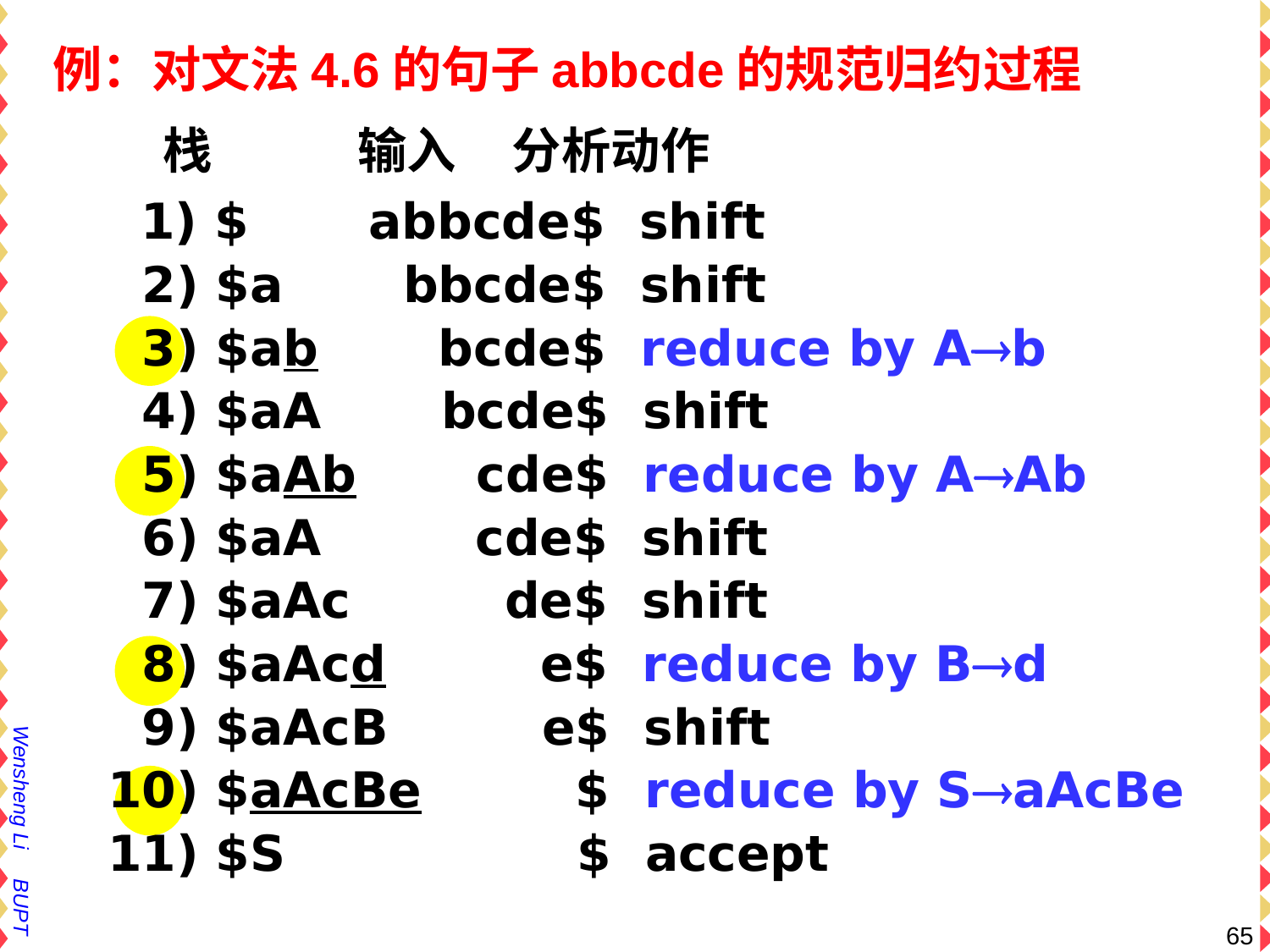

例：对文法4.6的句子abbcde的规范归约过程
    栈             输入     分析动作
 1) $       abbcde$  shift
  2) $a       bbcde$  shift
  3) $ab       bcde$  reduce by A→b
  4) $aA       bcde$  shift
  5) $aAb       cde$  reduce by A→Ab
  6) $aA         cde$  shift
  7) $aAc         de$  shift
  8) $aAcd         e$  reduce by B→d
  9) $aAcB         e$  shift
10) $aAcBe         $  reduce by S→aAcBe
11) $S                 $  accept

65